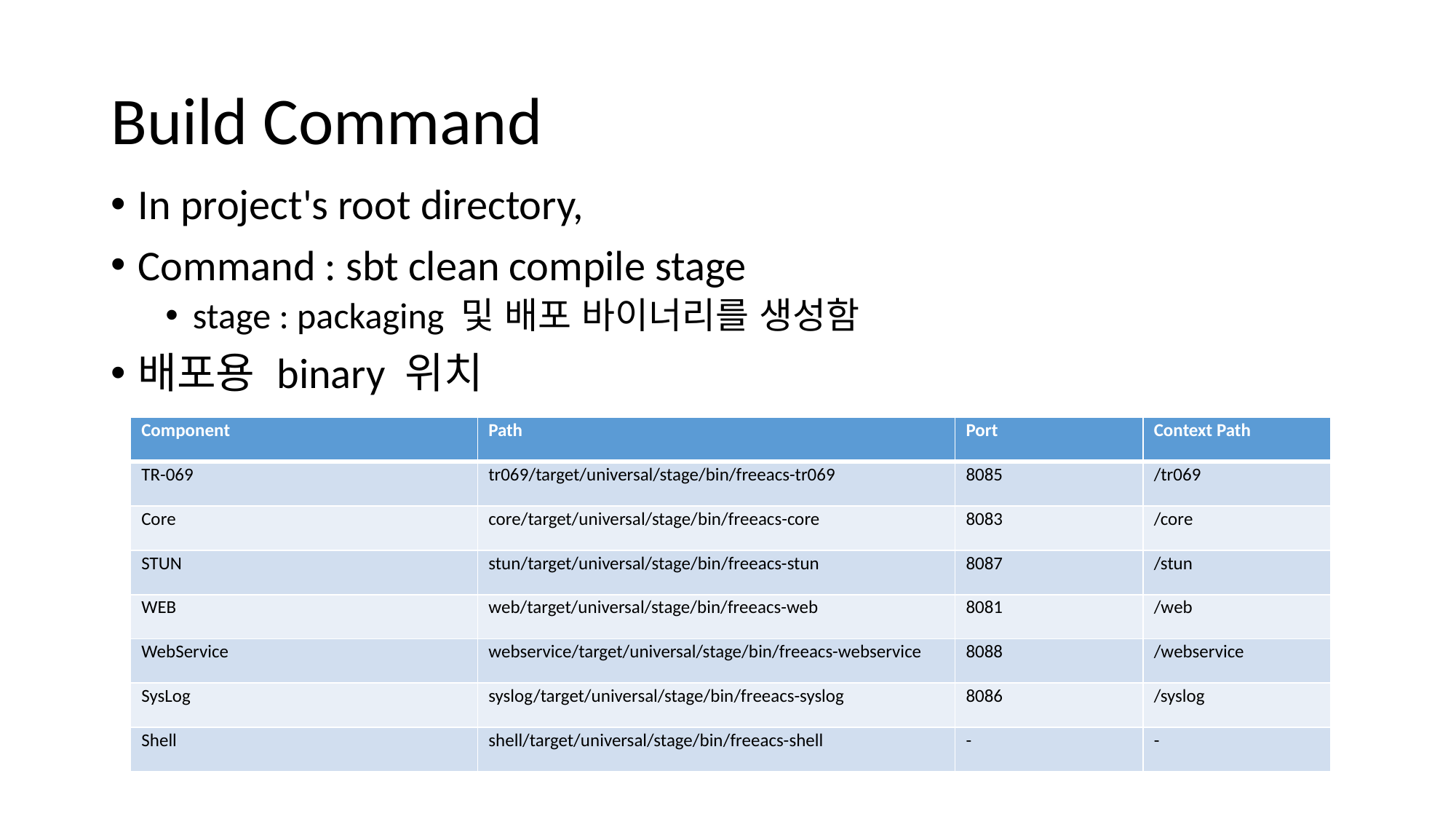

# Build Command
In project's root directory,
Command : sbt clean compile stage
stage : packaging 및 배포 바이너리를 생성함
배포용 binary 위치
| Component | Path | Port | Context Path |
| --- | --- | --- | --- |
| TR-069 | tr069/target/universal/stage/bin/freeacs-tr069 | 8085 | /tr069 |
| Core | core/target/universal/stage/bin/freeacs-core | 8083 | /core |
| STUN | stun/target/universal/stage/bin/freeacs-stun | 8087 | /stun |
| WEB | web/target/universal/stage/bin/freeacs-web | 8081 | /web |
| WebService | webservice/target/universal/stage/bin/freeacs-webservice | 8088 | /webservice |
| SysLog | syslog/target/universal/stage/bin/freeacs-syslog | 8086 | /syslog |
| Shell | shell/target/universal/stage/bin/freeacs-shell | - | - |